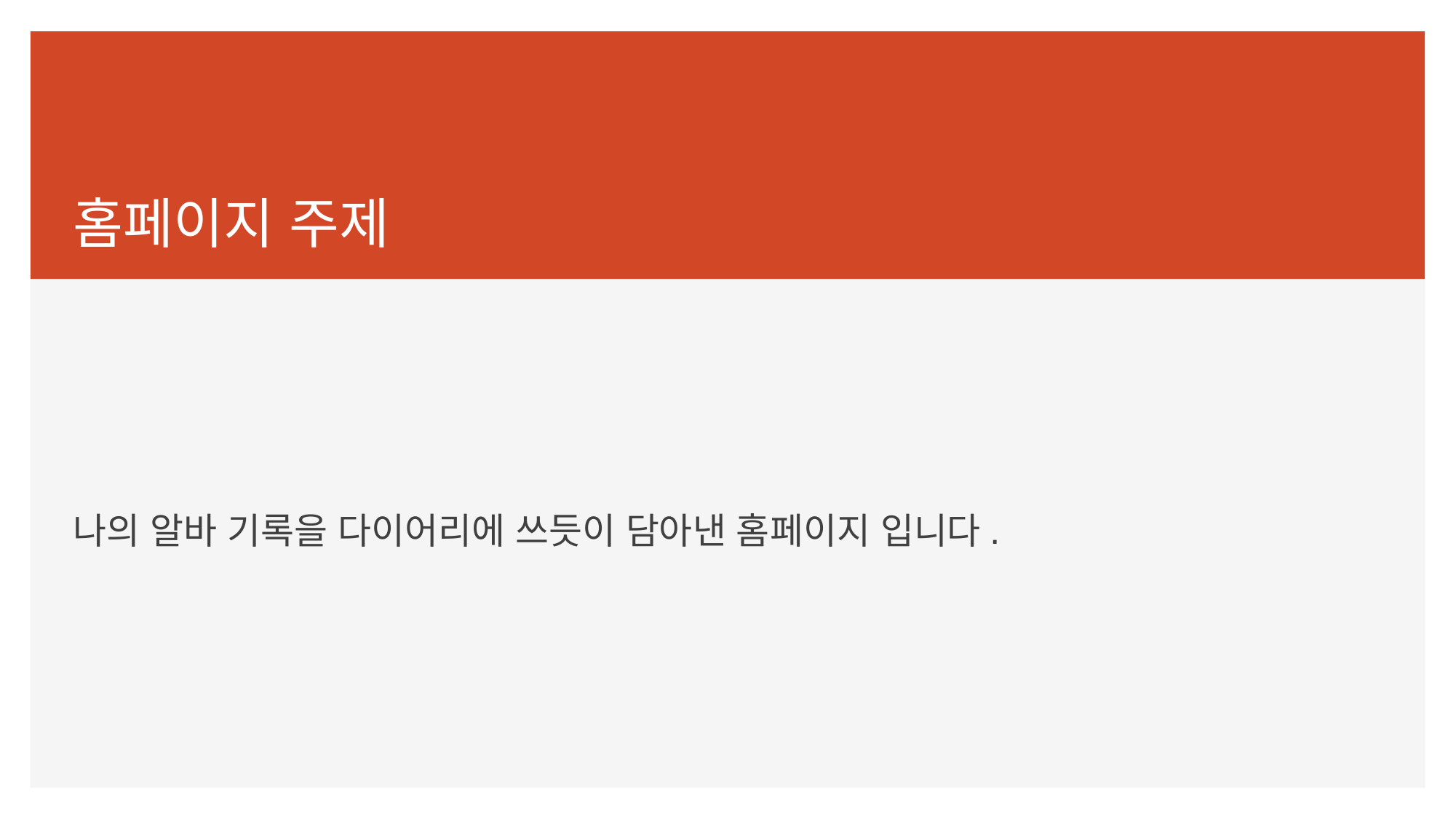

# 홈페이지 주제
나의 알바 기록을 다이어리에 쓰듯이 담아낸 홈페이지 입니다.